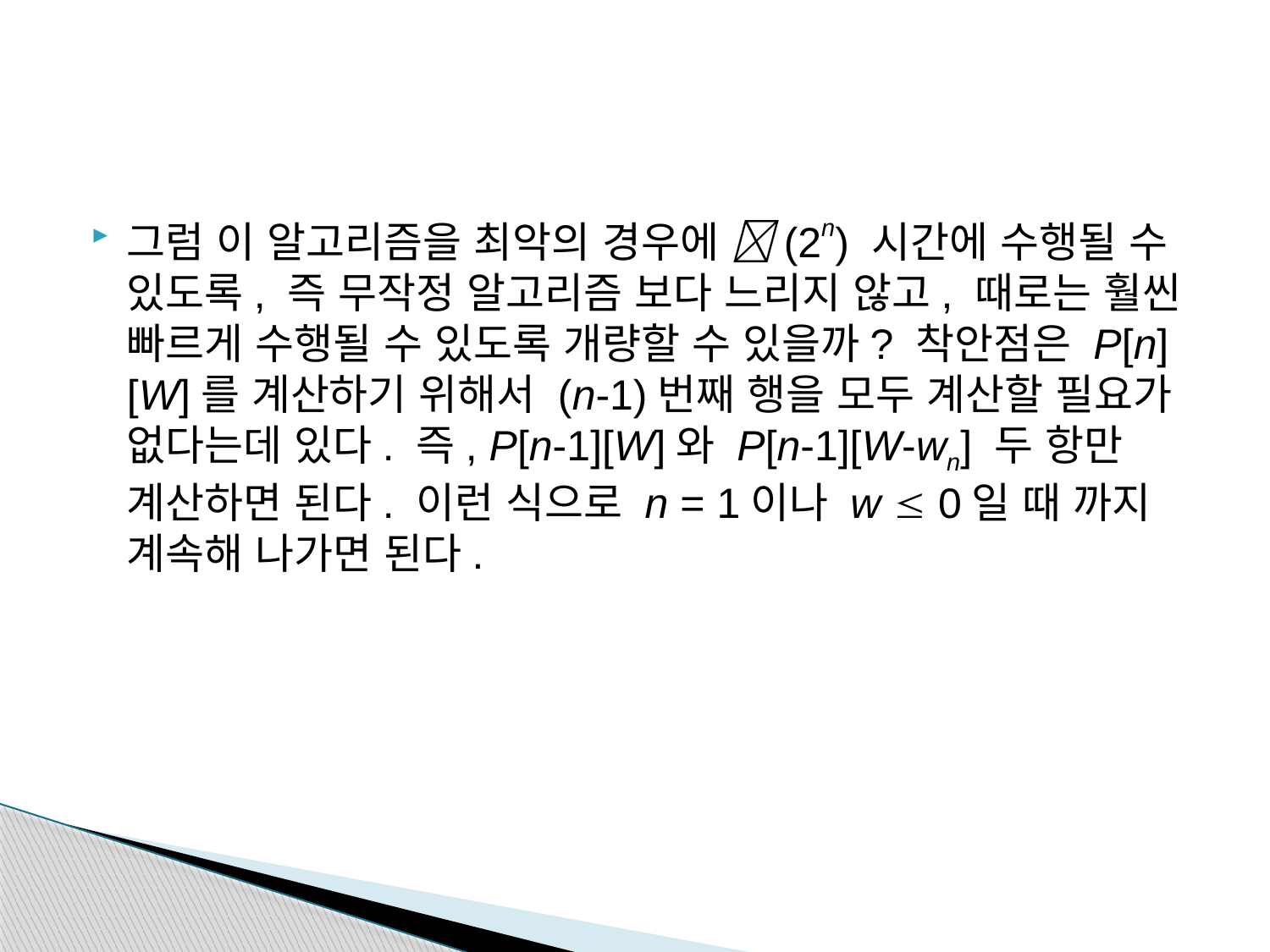

#
그럼 이 알고리즘을 최악의 경우에 Θ(2n) 시간에 수행될 수 있도록, 즉 무작정 알고리즘 보다 느리지 않고, 때로는 훨씬 빠르게 수행될 수 있도록 개량할 수 있을까? 착안점은 P[n][W]를 계산하기 위해서 (n-1)번째 행을 모두 계산할 필요가 없다는데 있다. 즉, P[n-1][W]와 P[n-1][W-wn] 두 항만 계산하면 된다. 이런 식으로 n = 1이나 w ≤ 0일 때 까지 계속해 나가면 된다.